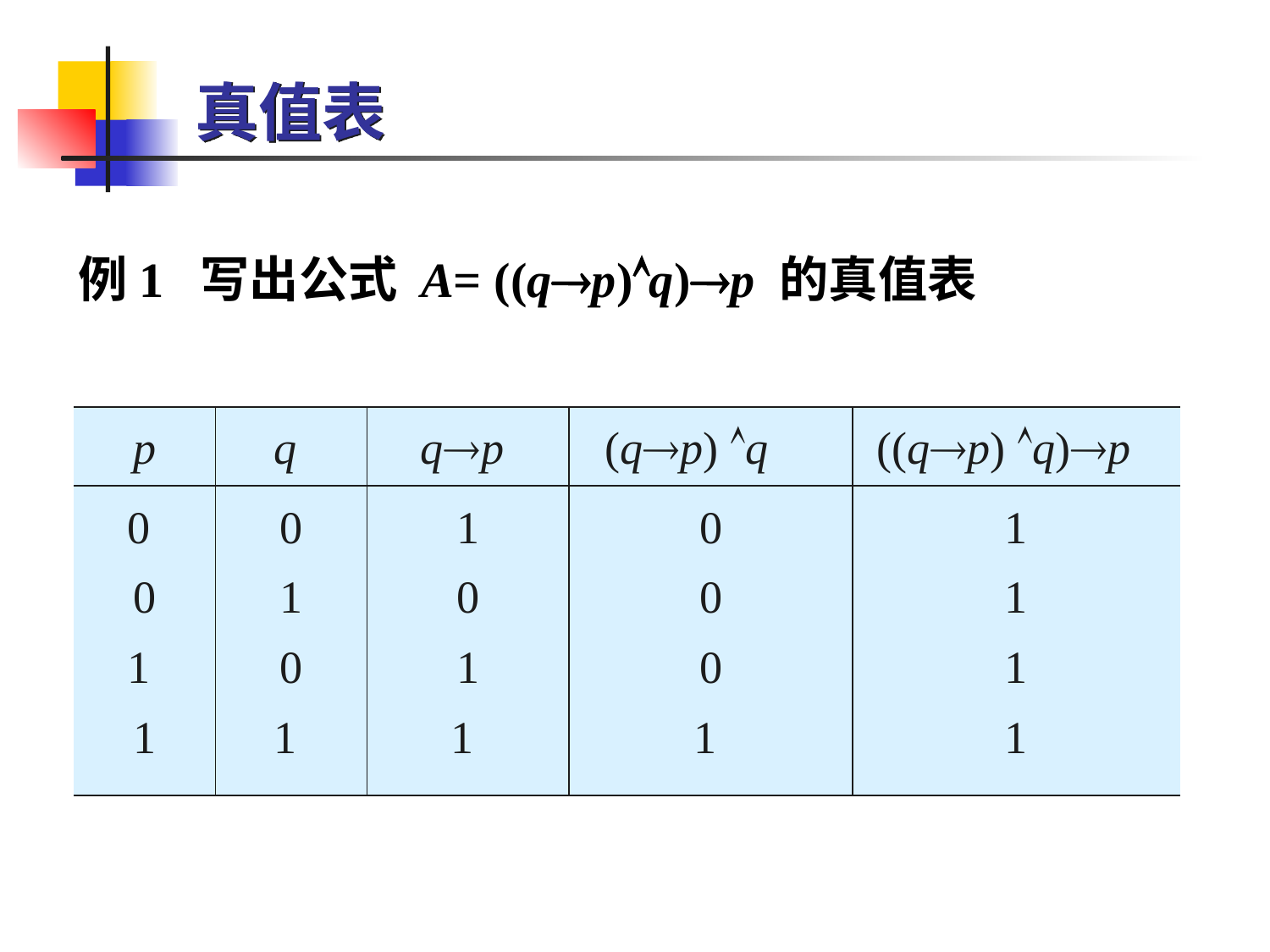

# 真值表
例1  写出公式 A= ((q→p)∧q)→p 的真值表
| p | q | q→p | (q→p) ∧q | ((q→p) ∧q)→p |
| --- | --- | --- | --- | --- |
| 0 0 1 1 | 0 1 0 1 | 1 0 1 1 | 0 0 0 1 | 1 1 1 1 |